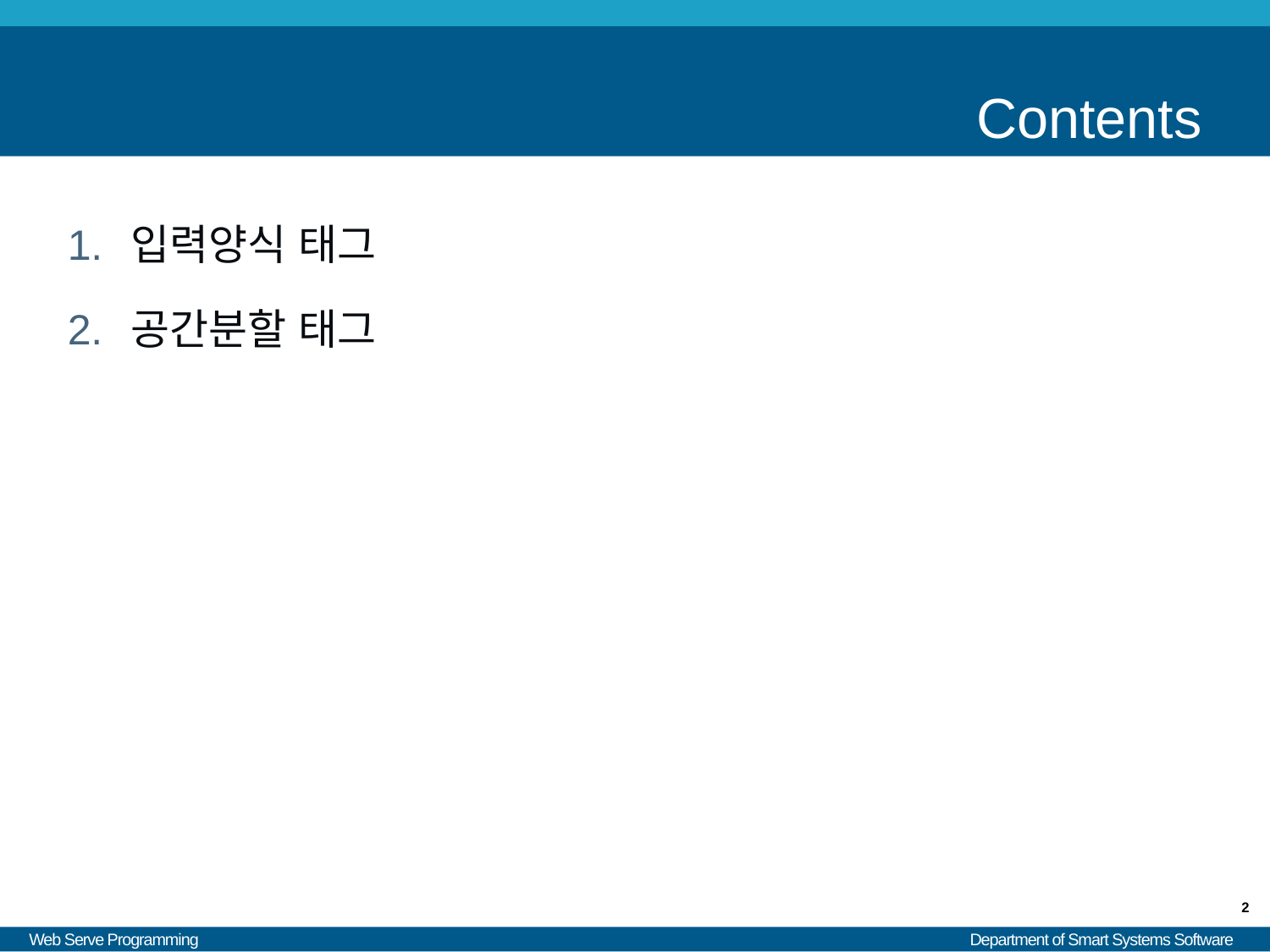

# Contents
입력양식 태그
공간분할 태그
2